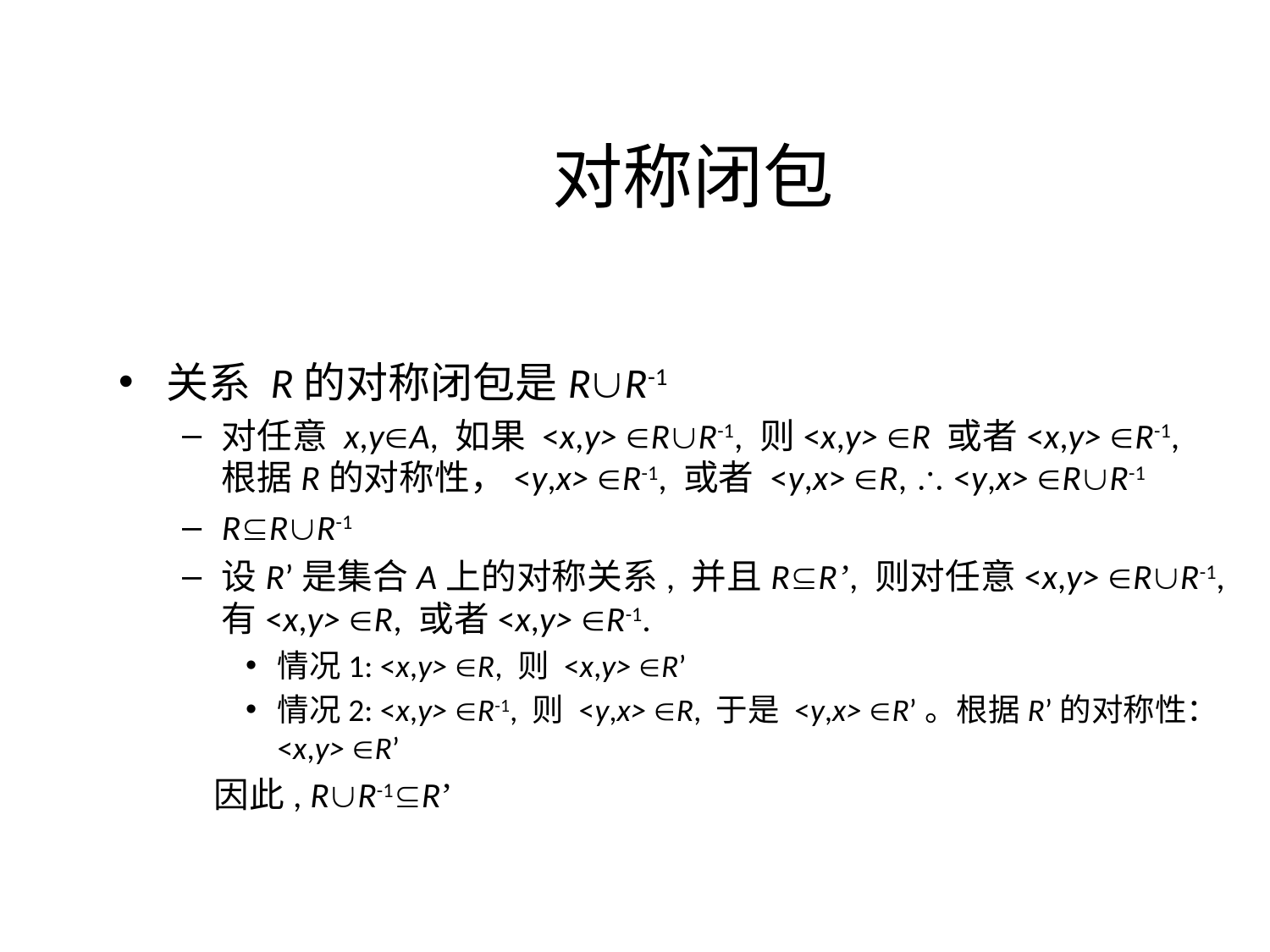

# 对称闭包
关系 R的对称闭包是R∪R-1
对任意 x,y∈A, 如果 <x,y> ∈R∪R-1, 则<x,y> ∈R 或者<x,y> ∈R-1, 根据R的对称性，<y,x> ∈R-1, 或者 <y,x> ∈R, ∴ <y,x> ∈R∪R-1
R⊆R∪R-1
设R’是集合A上的对称关系, 并且R⊆R’, 则对任意<x,y> ∈R∪R-1, 有<x,y> ∈R, 或者<x,y> ∈R-1.
情况1: <x,y> ∈R, 则 <x,y> ∈R’
情况2: <x,y> ∈R-1, 则 <y,x> ∈R, 于是 <y,x> ∈R’。根据R’的对称性：<x,y> ∈R’
   因此, R∪R-1⊆R’